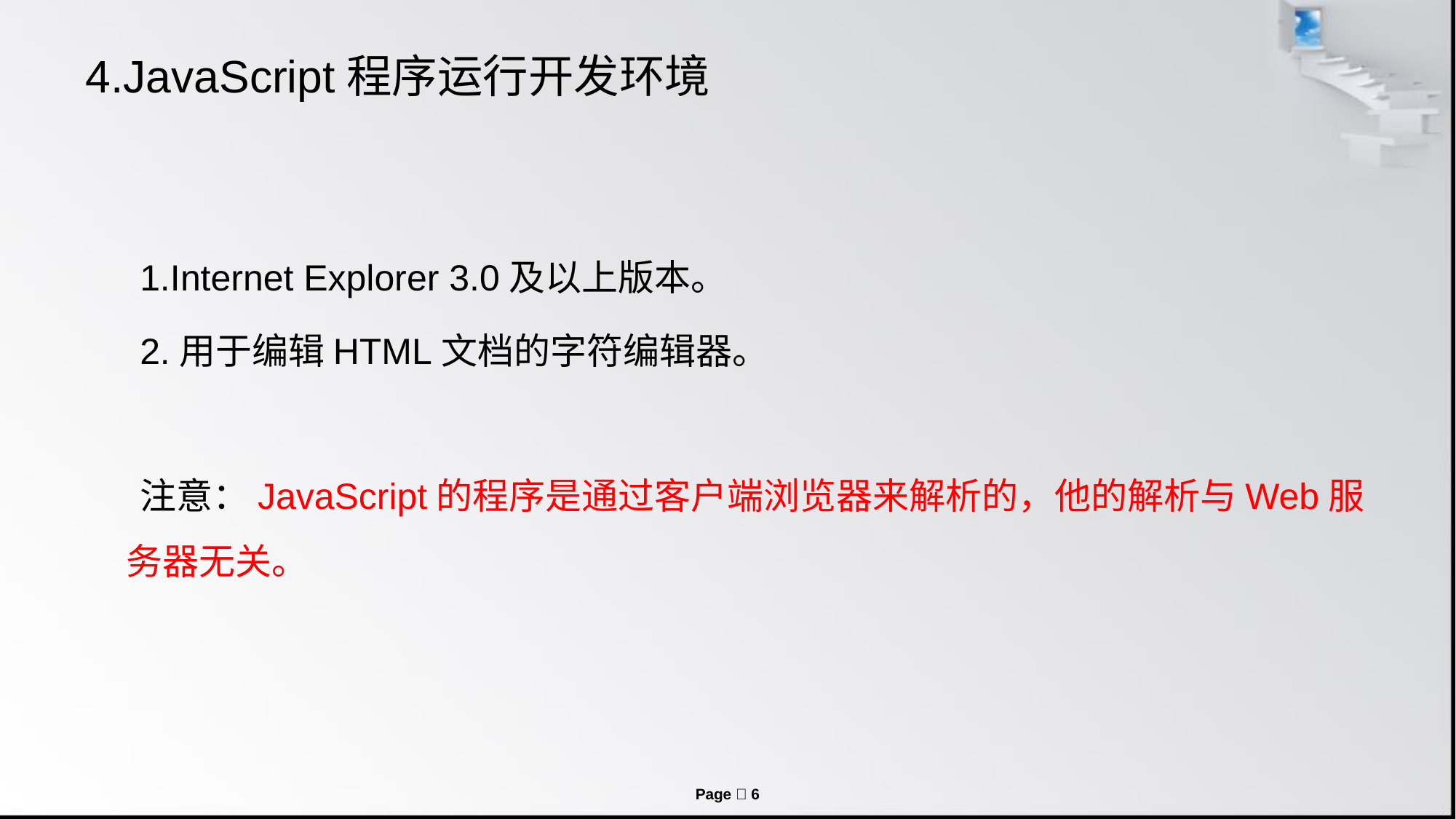

# 4.JavaScript程序运行开发环境
1.Internet Explorer 3.0及以上版本。
2.用于编辑HTML文档的字符编辑器。

注意：JavaScript的程序是通过客户端浏览器来解析的，他的解析与Web服务器无关。